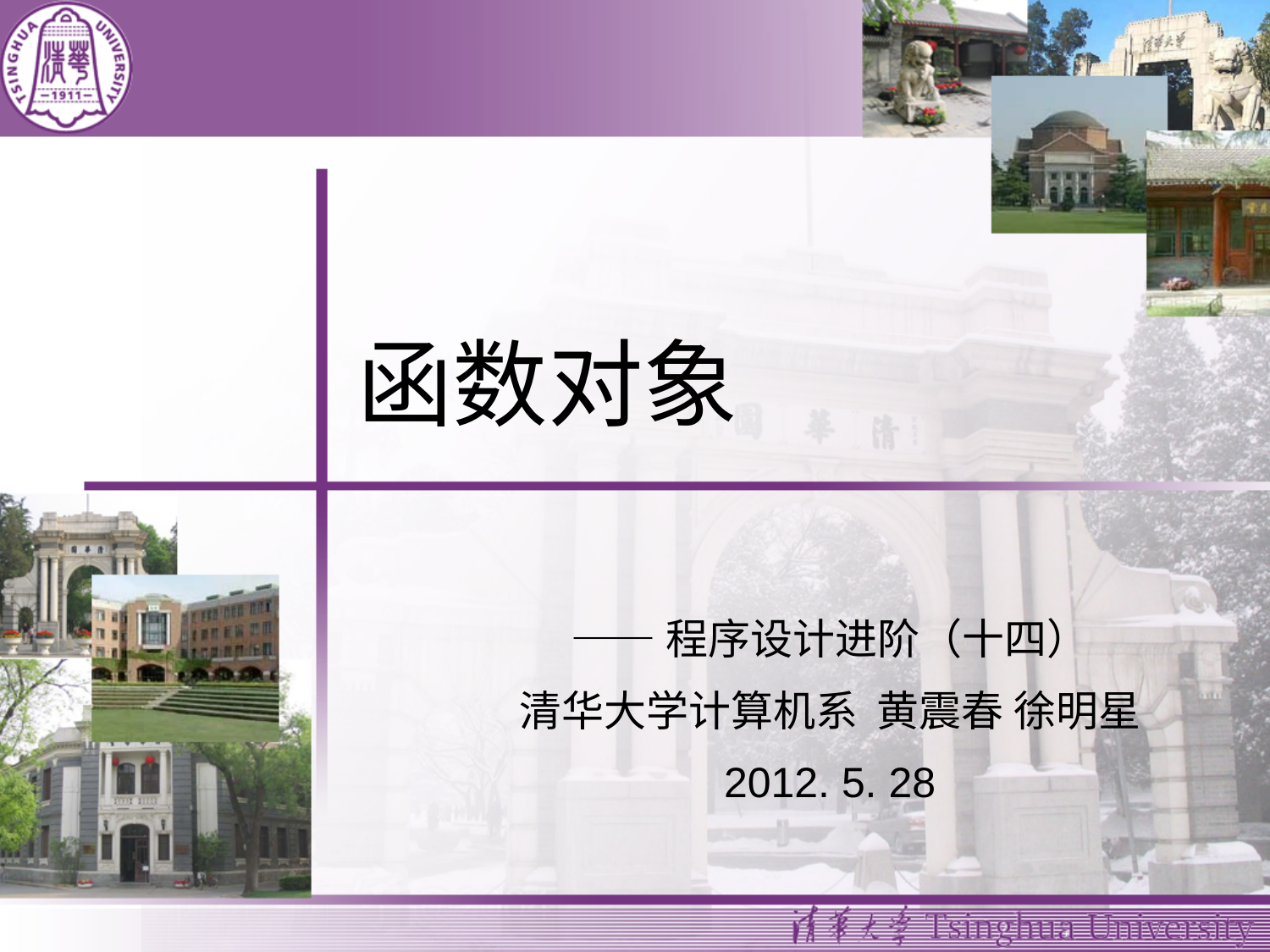

# 函数对象
——程序设计进阶（十四）
清华大学计算机系  黄震春 徐明星
2012. 5. 28